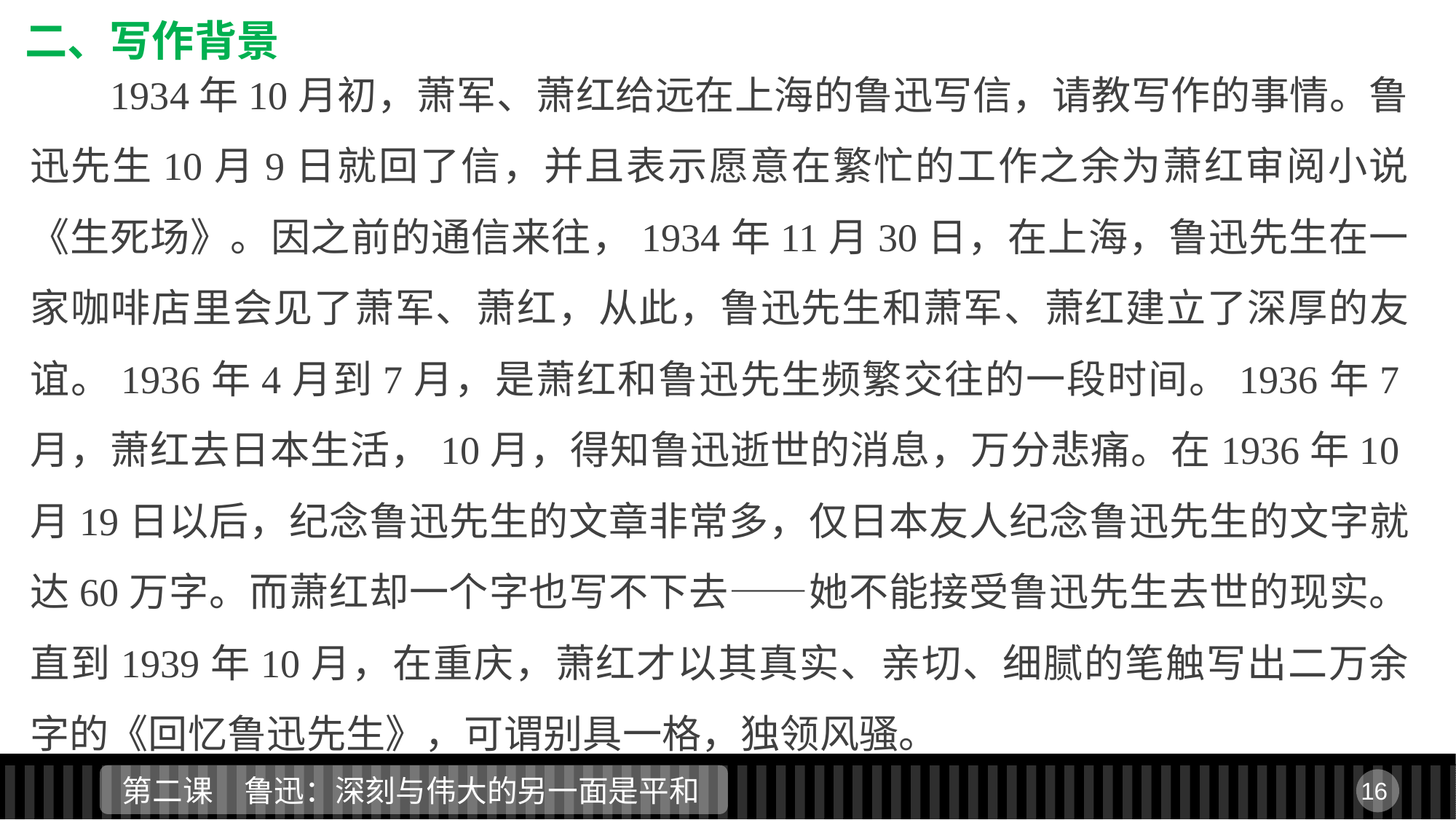

二、写作背景
        1934年10月初，萧军、萧红给远在上海的鲁迅写信，请教写作的事情。鲁迅先生10月9日就回了信，并且表示愿意在繁忙的工作之余为萧红审阅小说《生死场》。因之前的通信来往，1934年11月30日，在上海，鲁迅先生在一家咖啡店里会见了萧军、萧红，从此，鲁迅先生和萧军、萧红建立了深厚的友谊。1936年4月到7月，是萧红和鲁迅先生频繁交往的一段时间。1936年7月，萧红去日本生活，10月，得知鲁迅逝世的消息，万分悲痛。在1936年10月19日以后，纪念鲁迅先生的文章非常多，仅日本友人纪念鲁迅先生的文字就达60万字。而萧红却一个字也写不下去——她不能接受鲁迅先生去世的现实。直到1939年10月，在重庆，萧红才以其真实、亲切、细腻的笔触写出二万余字的《回忆鲁迅先生》，可谓别具一格，独领风骚。